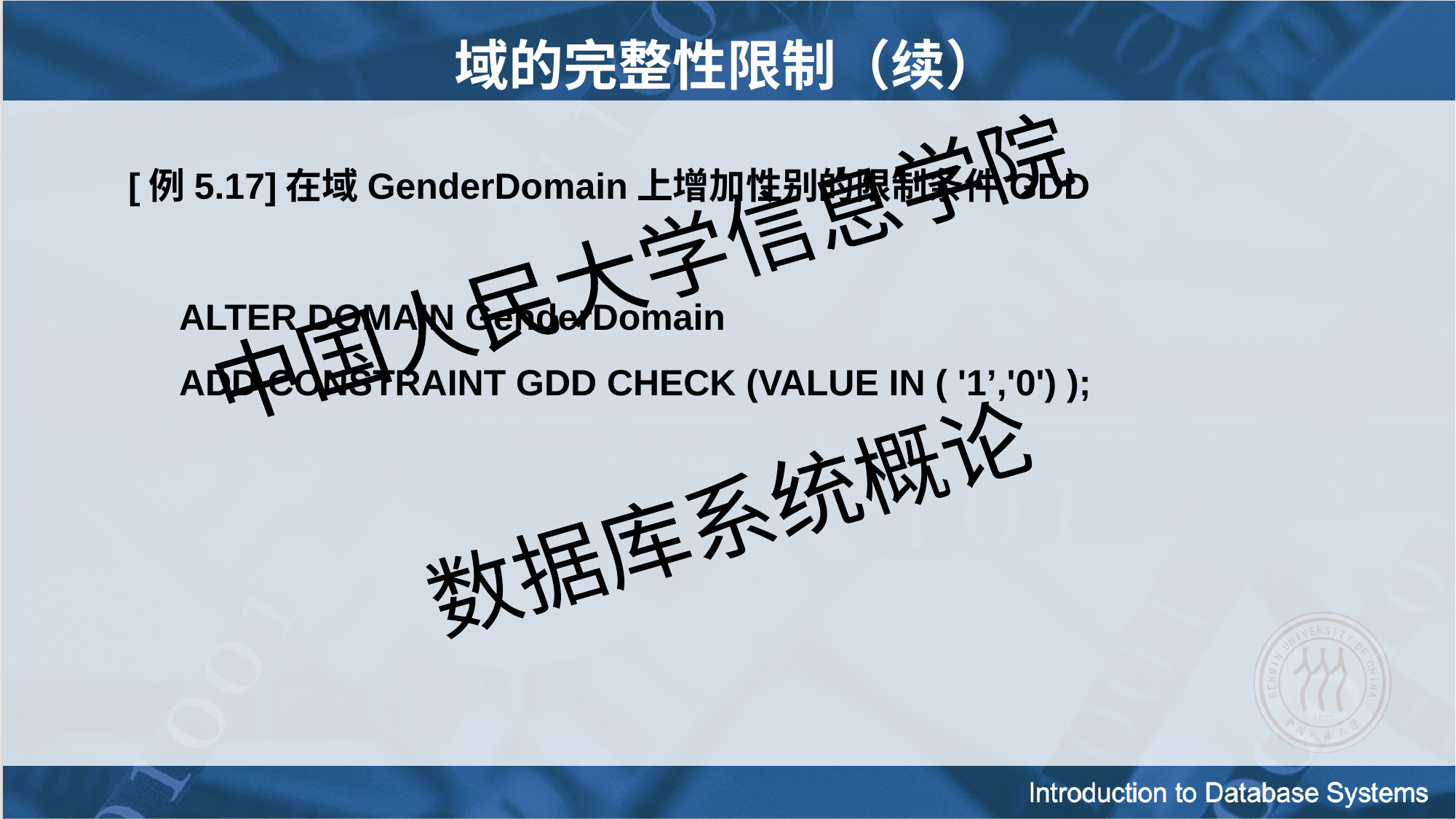

域的完整性限制（续）
[例5.17]在域GenderDomain上增加性别的限制条件GDD

     ALTER DOMAIN GenderDomain
     ADD CONSTRAINT GDD CHECK (VALUE IN ( '1’,'0') );